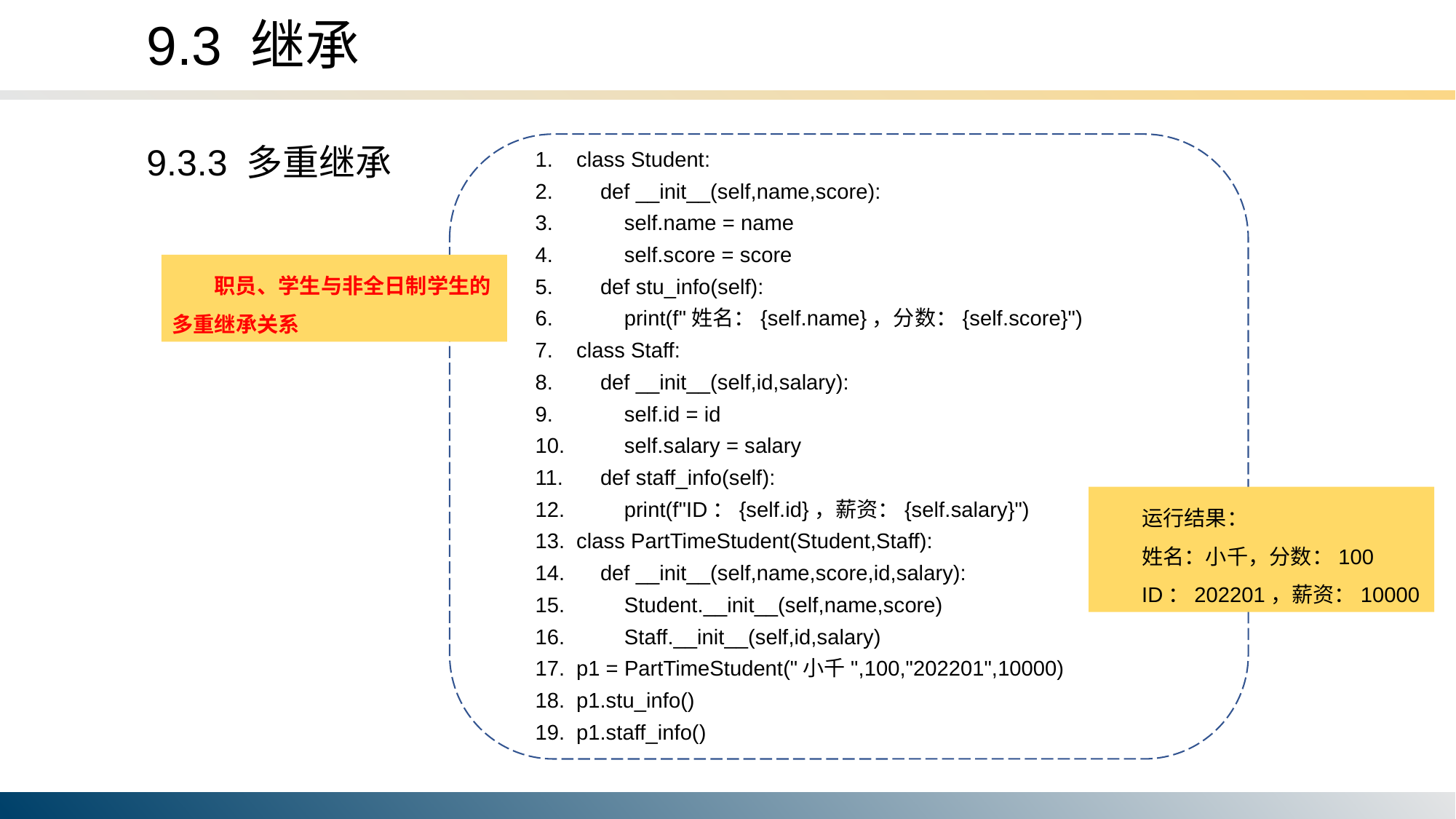

9.3 继承
9.3.3 多重继承

class Student:
    def __init__(self,name,score):
        self.name = name
        self.score = score
    def stu_info(self):
        print(f"姓名：{self.name}，分数：{self.score}")
class Staff:
    def __init__(self,id,salary):
        self.id = id
        self.salary = salary
    def staff_info(self):
        print(f"ID：{self.id}，薪资：{self.salary}")
class PartTimeStudent(Student,Staff):
    def __init__(self,name,score,id,salary):
        Student.__init__(self,name,score)
        Staff.__init__(self,id,salary)
p1 = PartTimeStudent("小千",100,"202201",10000)
p1.stu_info()
p1.staff_info()
职员、学生与非全日制学生的多重继承关系
运行结果：
姓名：小千，分数：100
ID：202201，薪资：10000